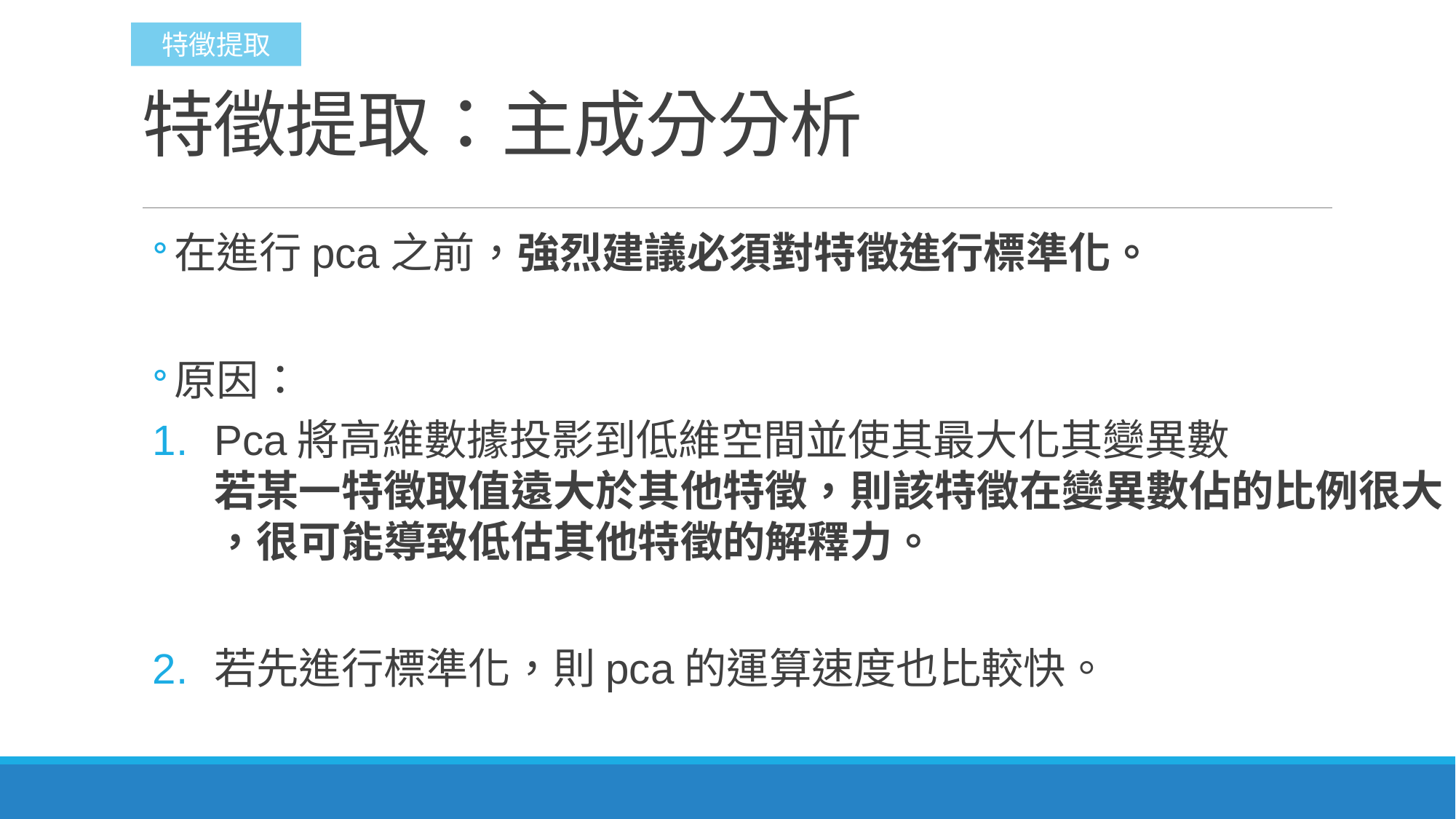

特徵提取
# 特徵提取：主成分分析
在進行pca之前，強烈建議必須對特徵進行標準化。

原因：
Pca將高維數據投影到低維空間並使其最大化其變異數
若某一特徵取值遠大於其他特徵，則該特徵在變異數佔的比例很大
，很可能導致低估其他特徵的解釋力。

若先進行標準化，則pca的運算速度也比較快。